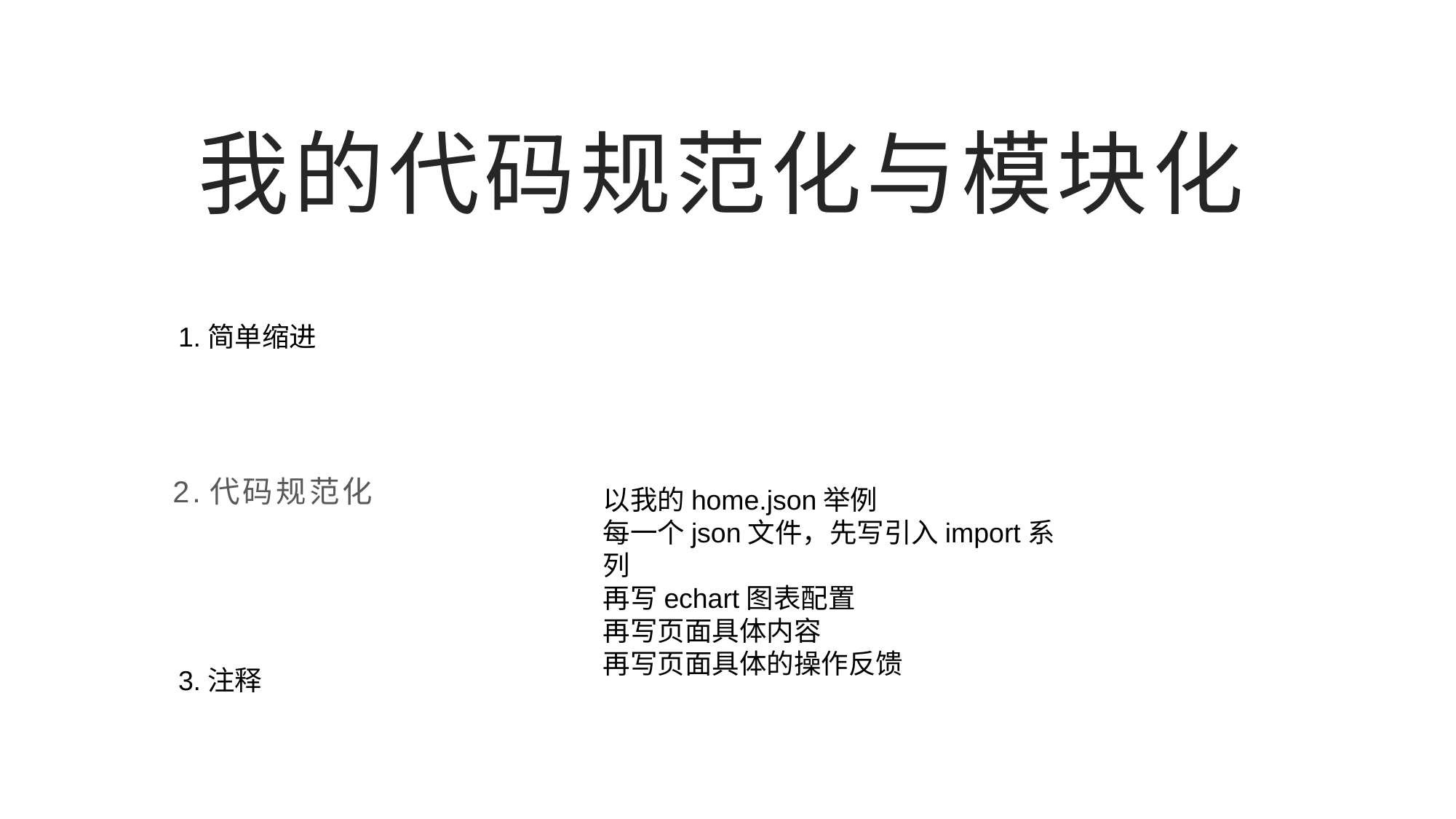

# 我的代码规范化与模块化
1.简单缩进
2.代码规范化
以我的home.json举例
每一个json文件，先写引入import系列
再写echart图表配置
再写页面具体内容
再写页面具体的操作反馈
3.注释